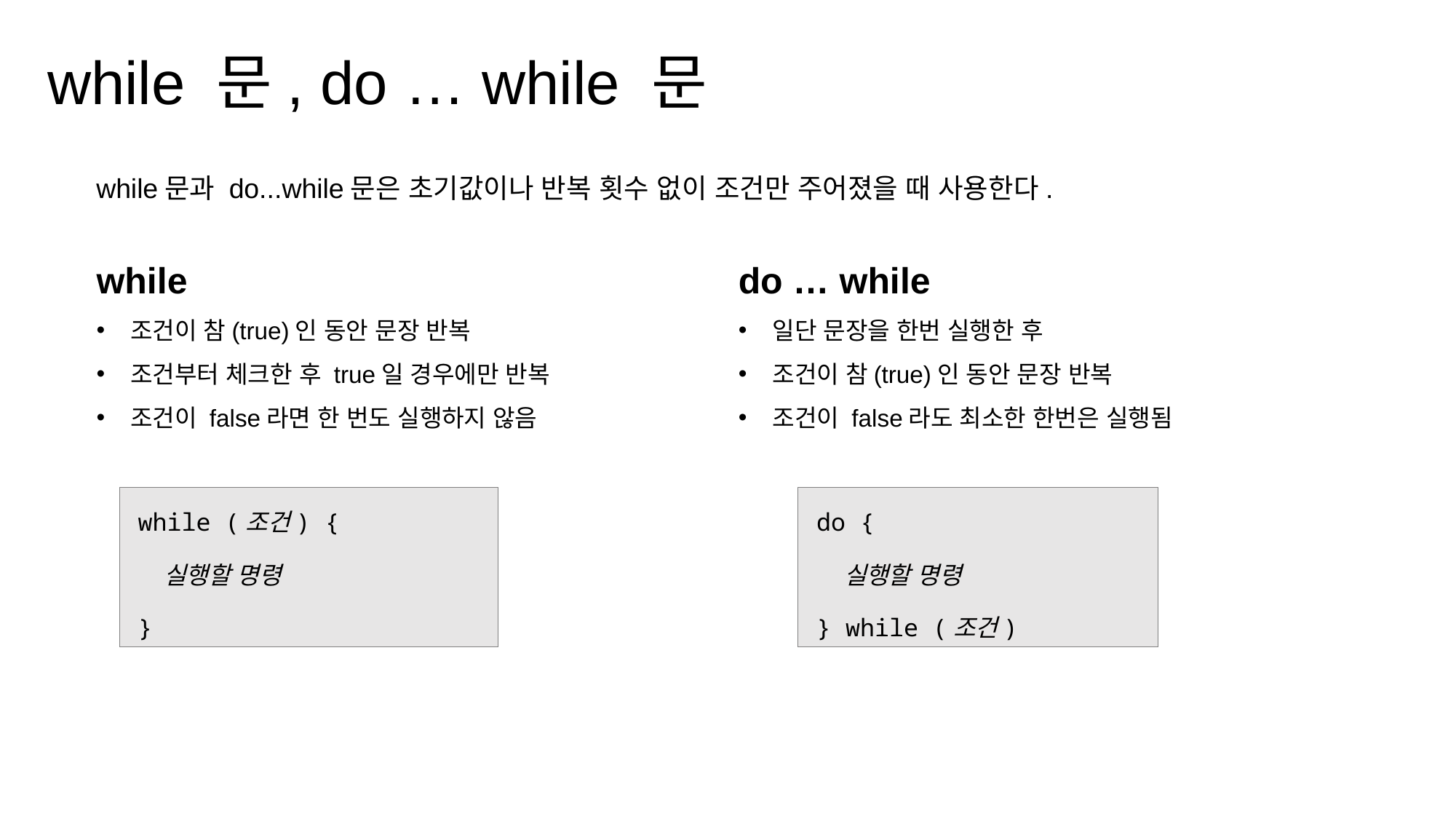

while 문, do … while 문
while문과 do...while문은 초기값이나 반복 횟수 없이 조건만 주어졌을 때 사용한다.
while
조건이 참(true)인 동안 문장 반복
조건부터 체크한 후 true일 경우에만 반복
조건이 false라면 한 번도 실행하지 않음
do … while
일단 문장을 한번 실행한 후
조건이 참(true)인 동안 문장 반복
조건이 false라도 최소한 한번은 실행됨
while (조건) {
   실행할 명령
}
do {
    실행할 명령
} while (조건)